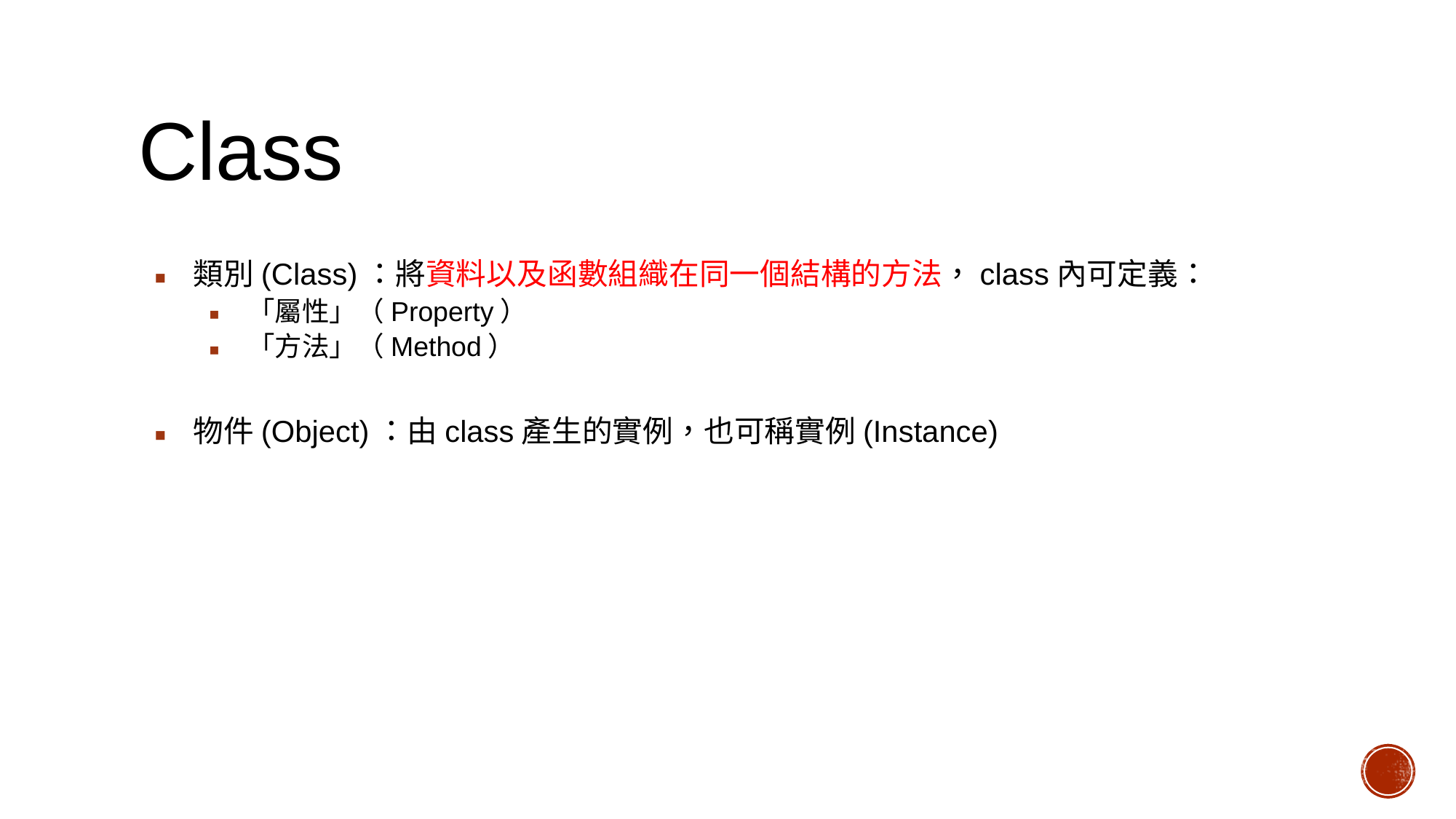

# Class
類別(Class)：將資料以及函數組織在同一個結構的方法，class內可定義：
「屬性」（Property）
「方法」（Method）

物件(Object)：由class產生的實例，也可稱實例(Instance)